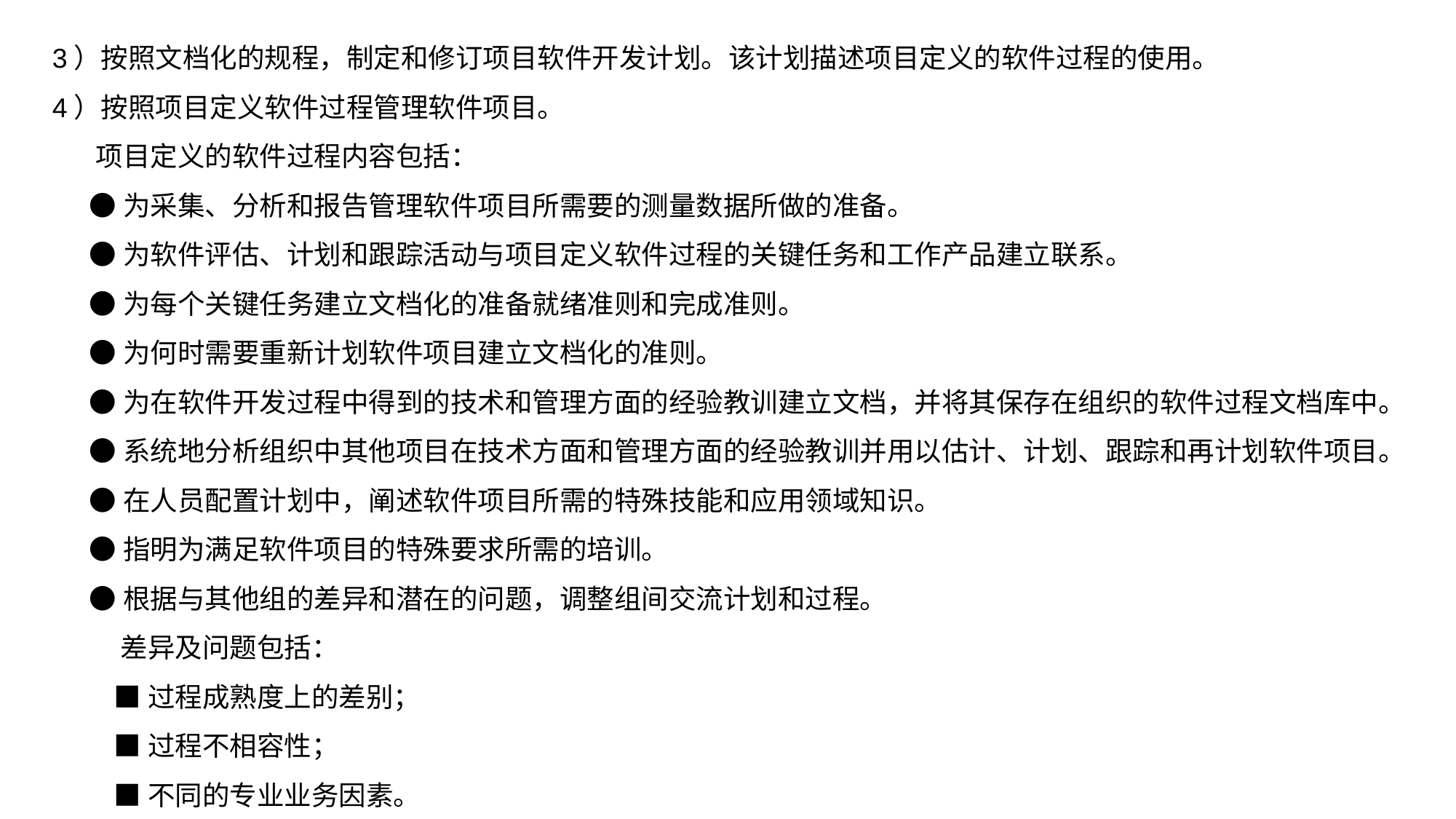

3）按照文档化的规程，制定和修订项目软件开发计划。该计划描述项目定义的软件过程的使用。
4）按照项目定义软件过程管理软件项目。
      项目定义的软件过程内容包括：
      ●为采集、分析和报告管理软件项目所需要的测量数据所做的准备。
      ●为软件评估、计划和跟踪活动与项目定义软件过程的关键任务和工作产品建立联系。
      ●为每个关键任务建立文档化的准备就绪准则和完成准则。
      ●为何时需要重新计划软件项目建立文档化的准则。
      ●为在软件开发过程中得到的技术和管理方面的经验教训建立文档，并将其保存在组织的软件过程文档库中。
      ●系统地分析组织中其他项目在技术方面和管理方面的经验教训并用以估计、计划、跟踪和再计划软件项目。
      ●在人员配置计划中，阐述软件项目所需的特殊技能和应用领域知识。
      ●指明为满足软件项目的特殊要求所需的培训。
      ●根据与其他组的差异和潜在的问题，调整组间交流计划和过程。
          差异及问题包括：
          ■过程成熟度上的差别；
          ■过程不相容性；
          ■不同的专业业务因素。